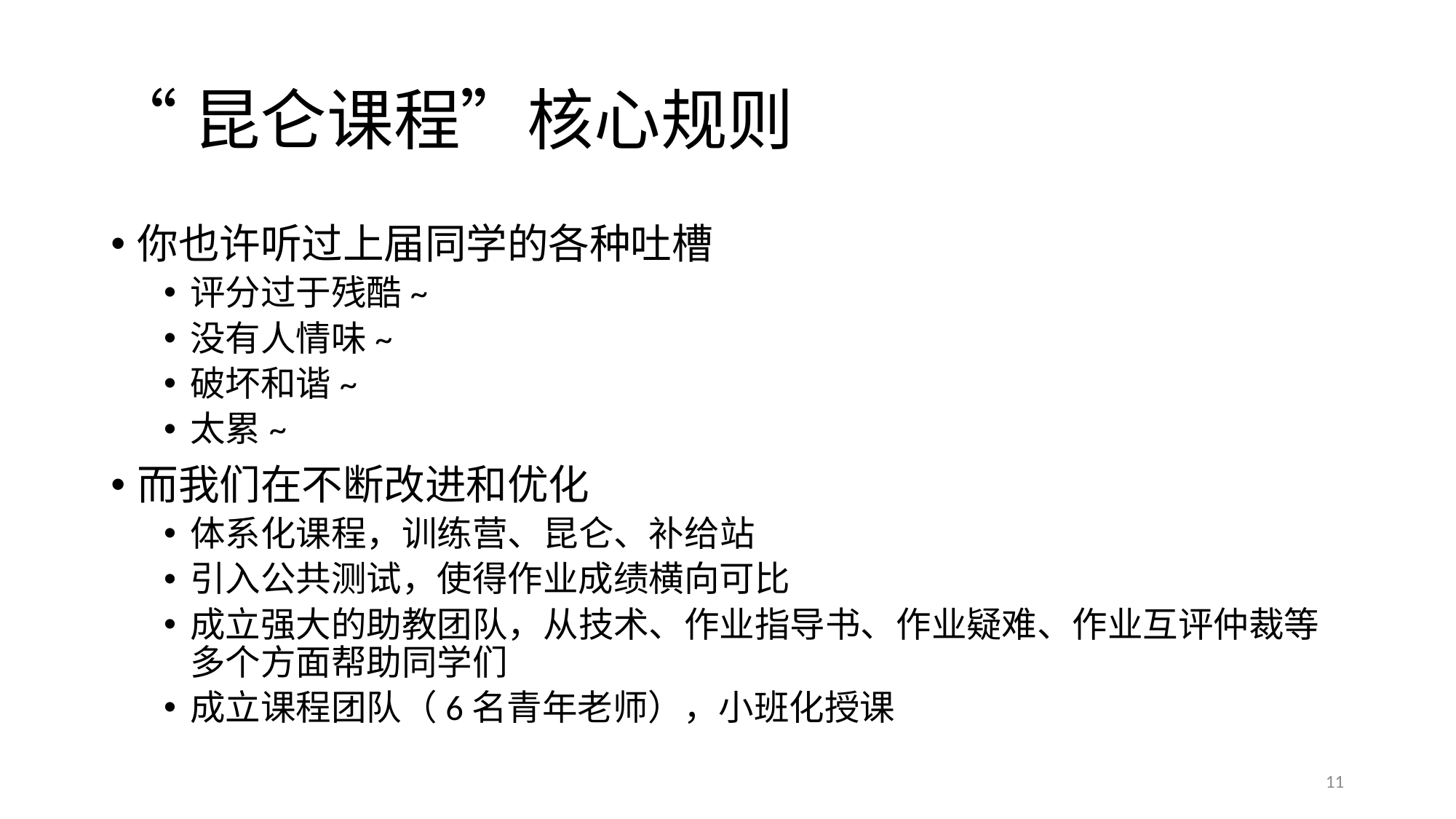

# “昆仑课程”核心规则
你也许听过上届同学的各种吐槽
评分过于残酷~
没有人情味~
破坏和谐~
太累~
而我们在不断改进和优化
体系化课程，训练营、昆仑、补给站
引入公共测试，使得作业成绩横向可比
成立强大的助教团队，从技术、作业指导书、作业疑难、作业互评仲裁等多个方面帮助同学们
成立课程团队（6名青年老师），小班化授课
11